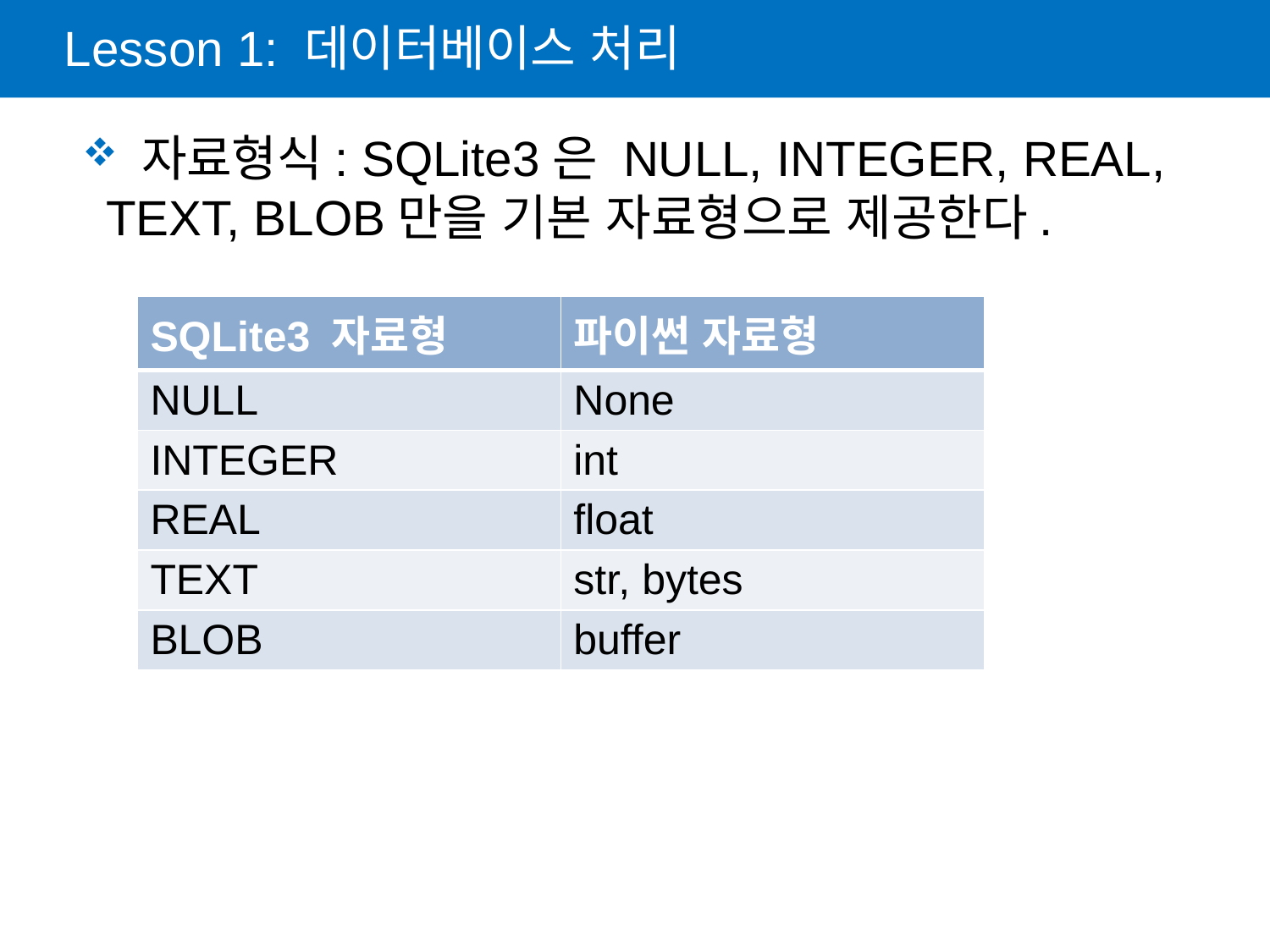

# Lesson 1: 데이터베이스 처리
 자료형식: SQLite3은 NULL, INTEGER, REAL, TEXT, BLOB만을 기본 자료형으로 제공한다.

| SQLite3 자료형 | 파이썬 자료형 |
| --- | --- |
| NULL | None |
| INTEGER | int |
| REAL | float |
| TEXT | str, bytes |
| BLOB | buffer |